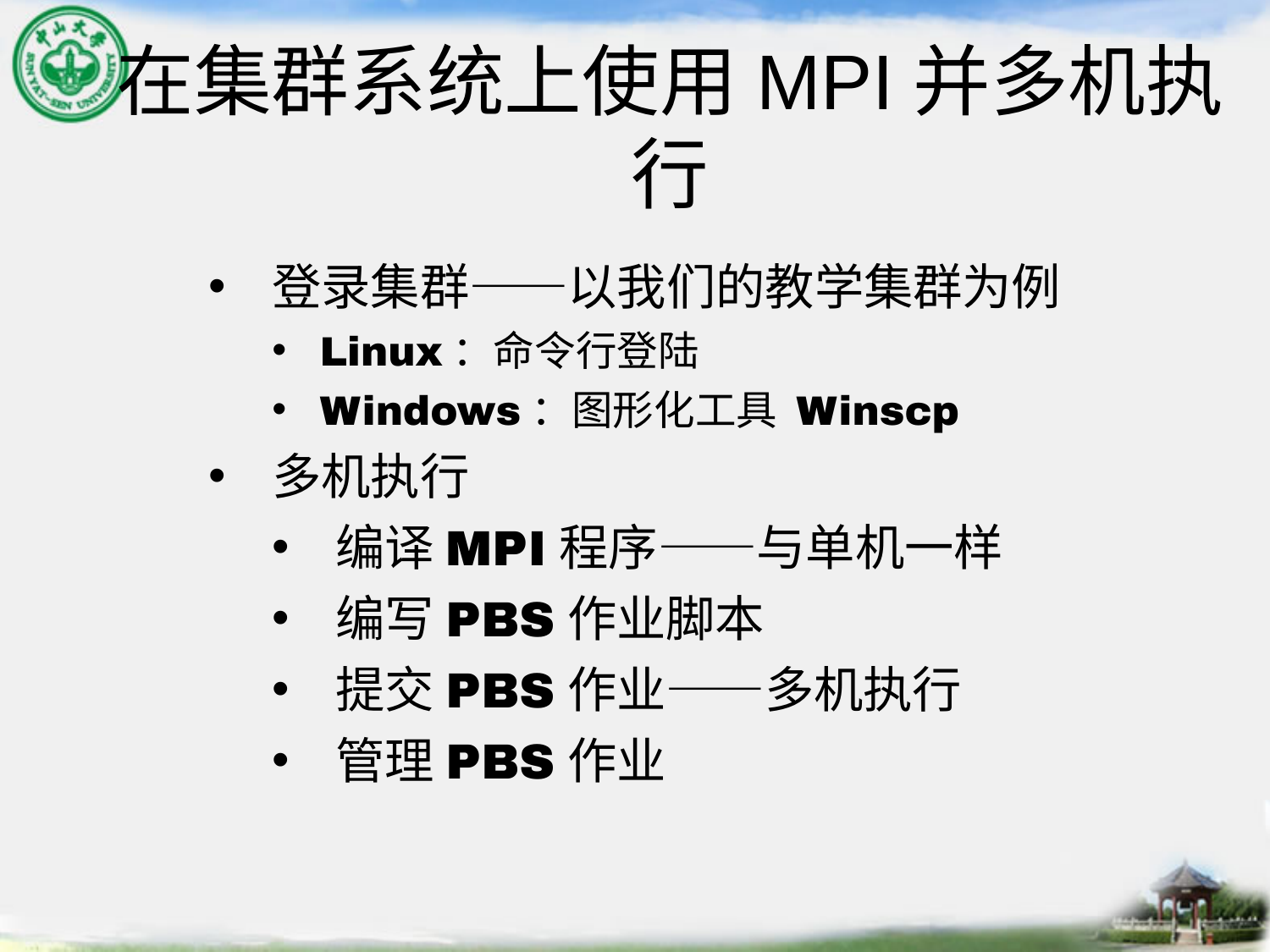

# 在集群系统上使用MPI并多机执行
登录集群——以我们的教学集群为例
Linux：命令行登陆
Windows：图形化工具 Winscp
多机执行
编译MPI程序——与单机一样
编写PBS作业脚本
提交PBS作业——多机执行
管理PBS作业